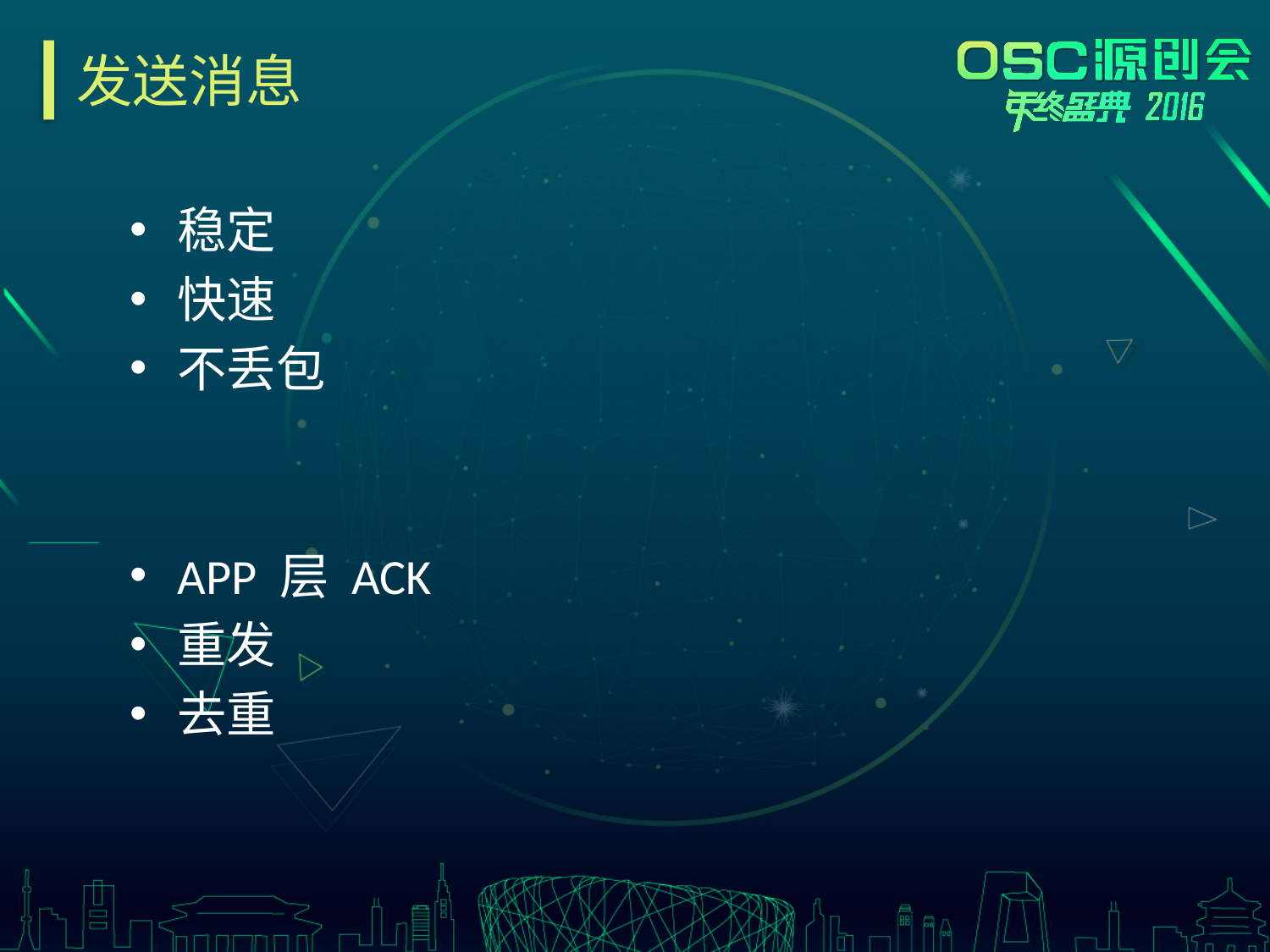

# 发送消息
稳定
快速
不丢包

APP 层 ACK
重发
去重